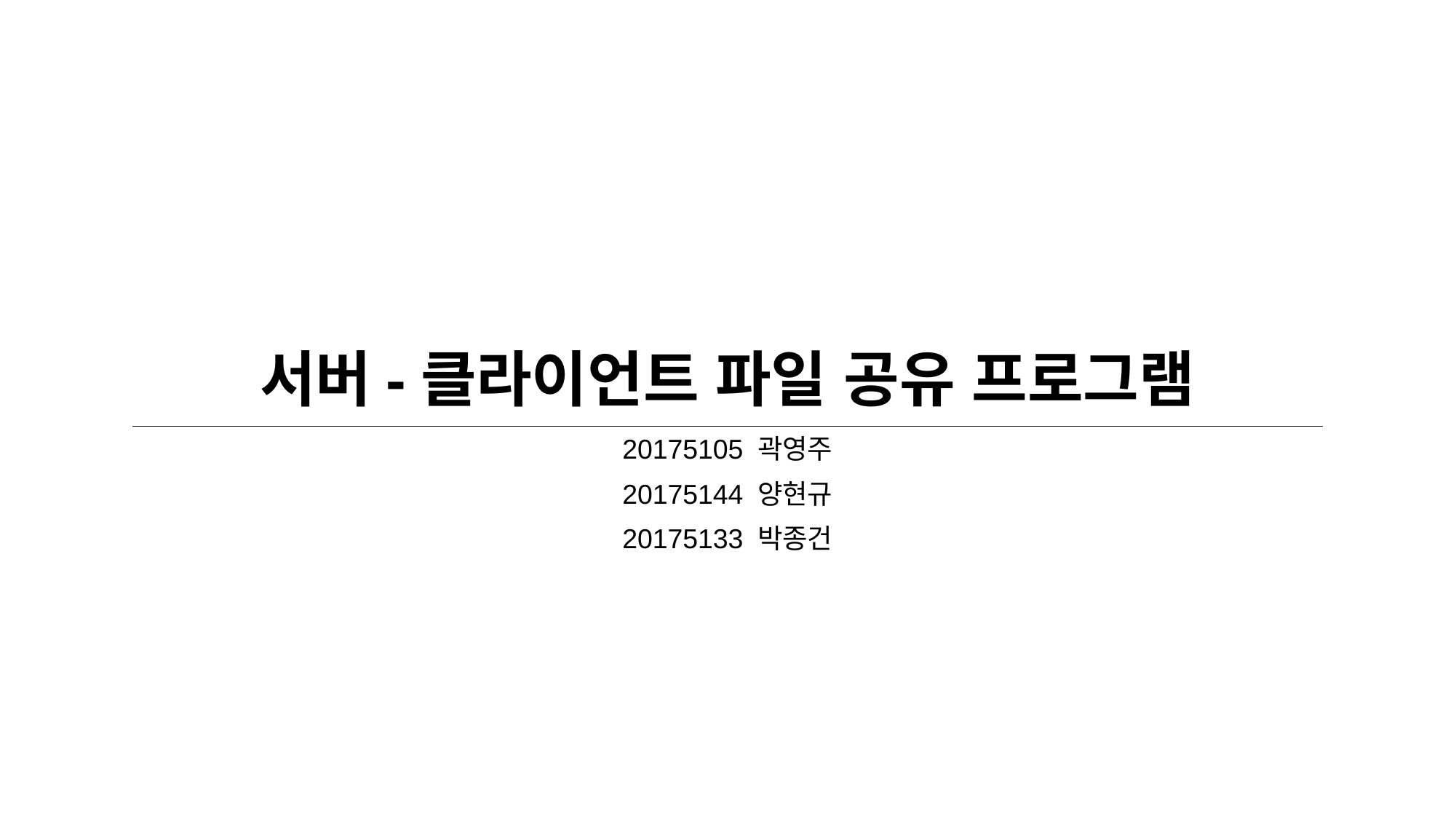

# 서버-클라이언트 파일 공유 프로그램
20175105 곽영주
20175144 양현규
20175133 박종건